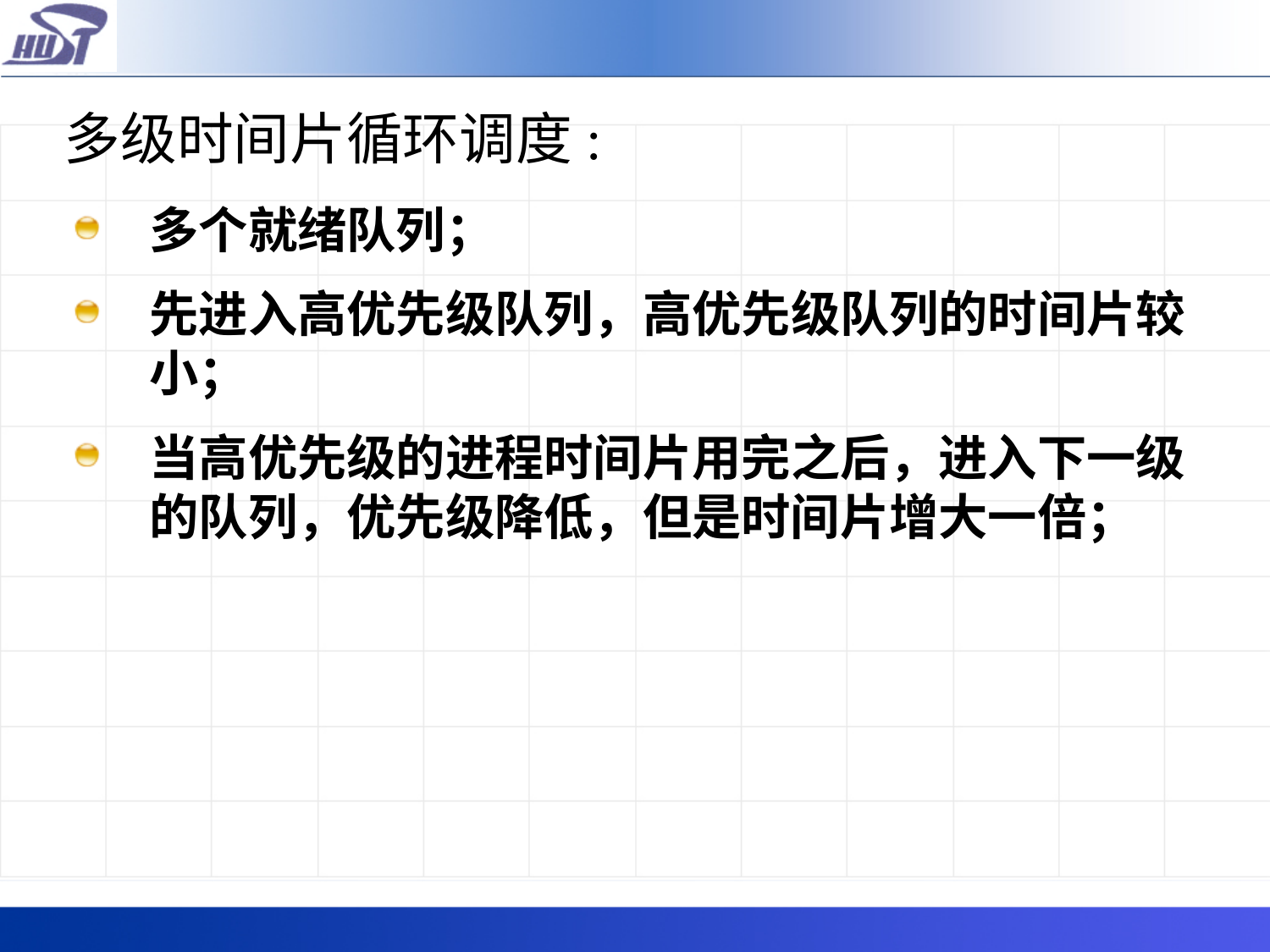

# 多级时间片循环调度:
多个就绪队列；
先进入高优先级队列，高优先级队列的时间片较小；
当高优先级的进程时间片用完之后，进入下一级的队列，优先级降低，但是时间片增大一倍；